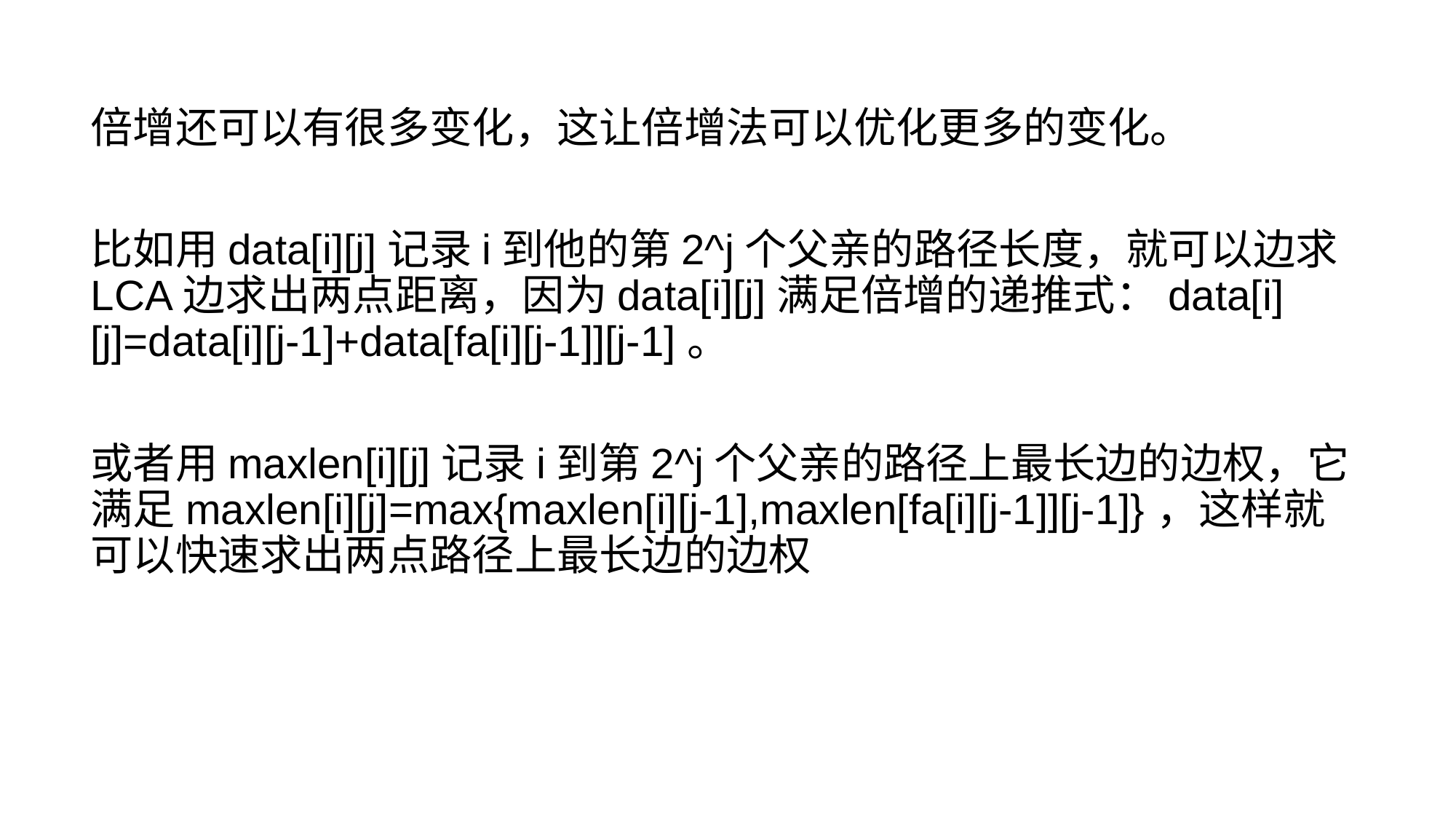

倍增还可以有很多变化，这让倍增法可以优化更多的变化。

比如用data[i][j]记录i到他的第2^j个父亲的路径长度，就可以边求LCA边求出两点距离，因为data[i][j]满足倍增的递推式：data[i][j]=data[i][j-1]+data[fa[i][j-1]][j-1]。

或者用maxlen[i][j]记录i到第2^j个父亲的路径上最长边的边权，它满足maxlen[i][j]=max{maxlen[i][j-1],maxlen[fa[i][j-1]][j-1]}，这样就可以快速求出两点路径上最长边的边权